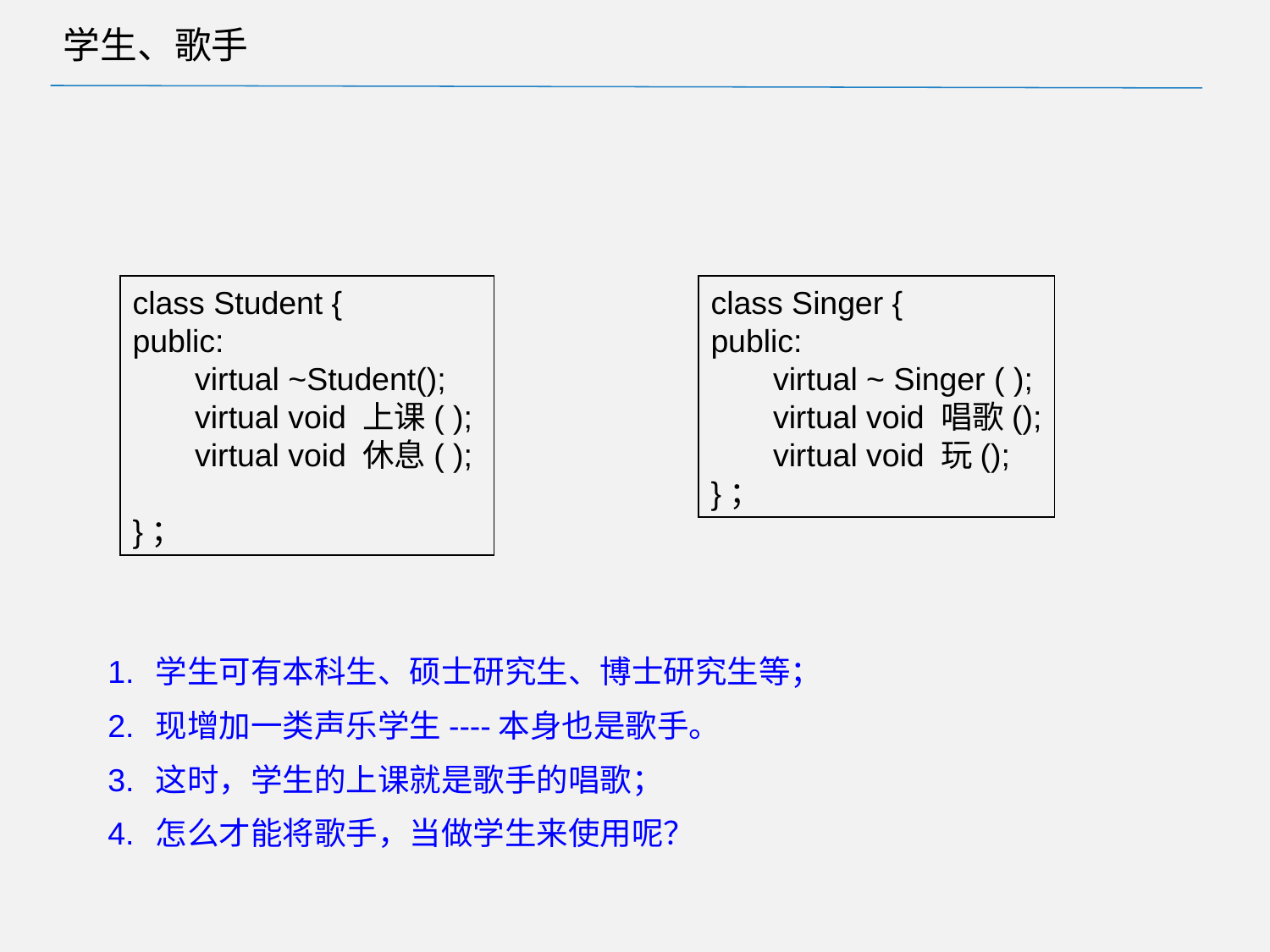

# 学生、歌手
class Student {
public:
       virtual ~Student();
       virtual void 上课( );
       virtual void 休息( );
}；
class Singer {
public:
       virtual ~ Singer ( );
       virtual void 唱歌();
       virtual void 玩();
}；
学生可有本科生、硕士研究生、博士研究生等；
现增加一类声乐学生----本身也是歌手。
这时，学生的上课就是歌手的唱歌；
怎么才能将歌手，当做学生来使用呢？